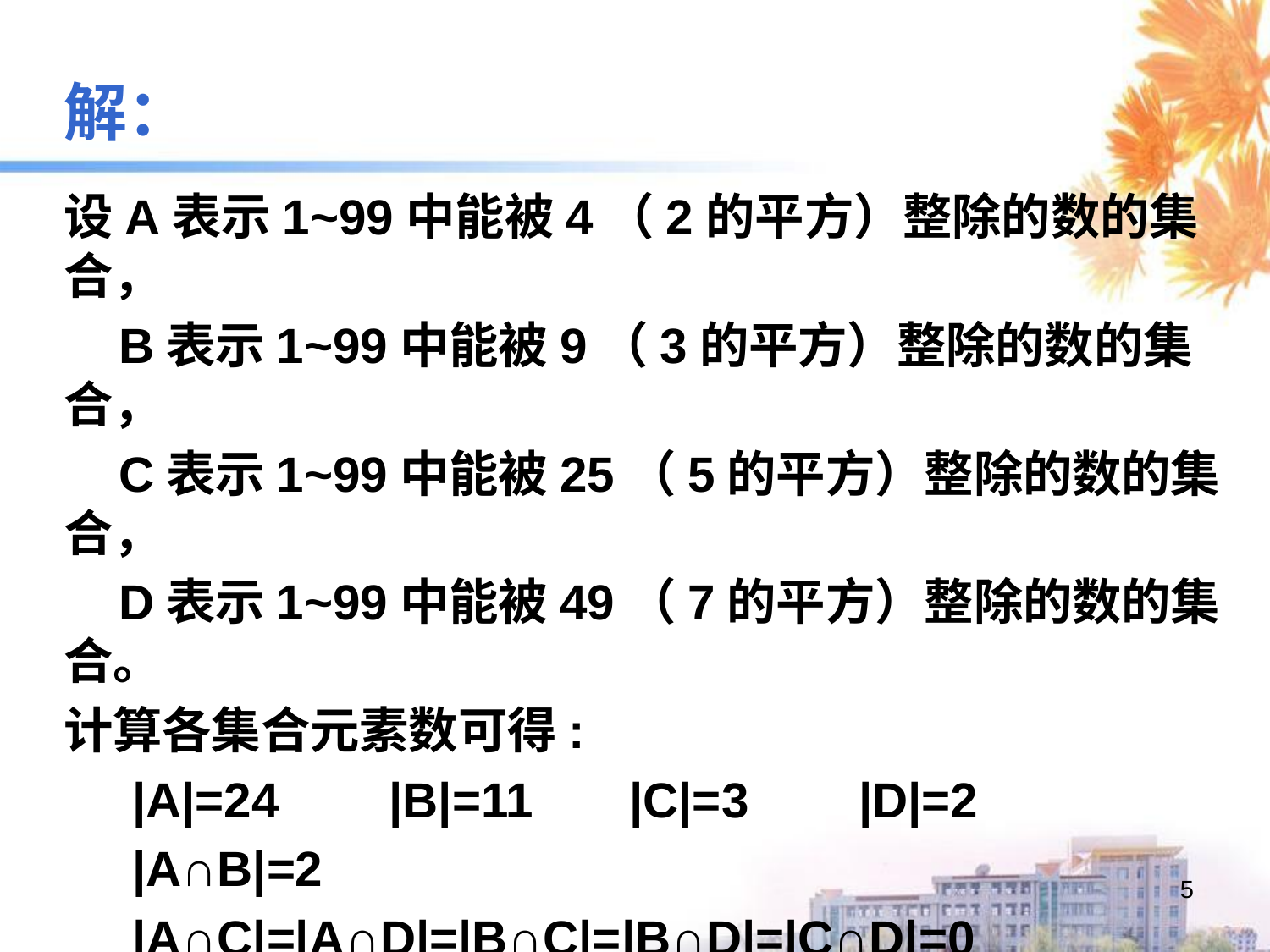

解：

设A表示1~99中能被4（2的平方）整除的数的集合，
    B表示1~99中能被9（3的平方）整除的数的集合，
    C表示1~99中能被25（5的平方）整除的数的集合，
    D表示1~99中能被49（7的平方）整除的数的集合。
计算各集合元素数可得:
     |A|=24        |B|=11       |C|=3        |D|=2
     |A∩B|=2
     |A∩C|=|A∩D|=|B∩C|=|B∩D|=|C∩D|=0
     任意三个集合的交集元素数为0。
     四个集合的交集元素数为0。

5